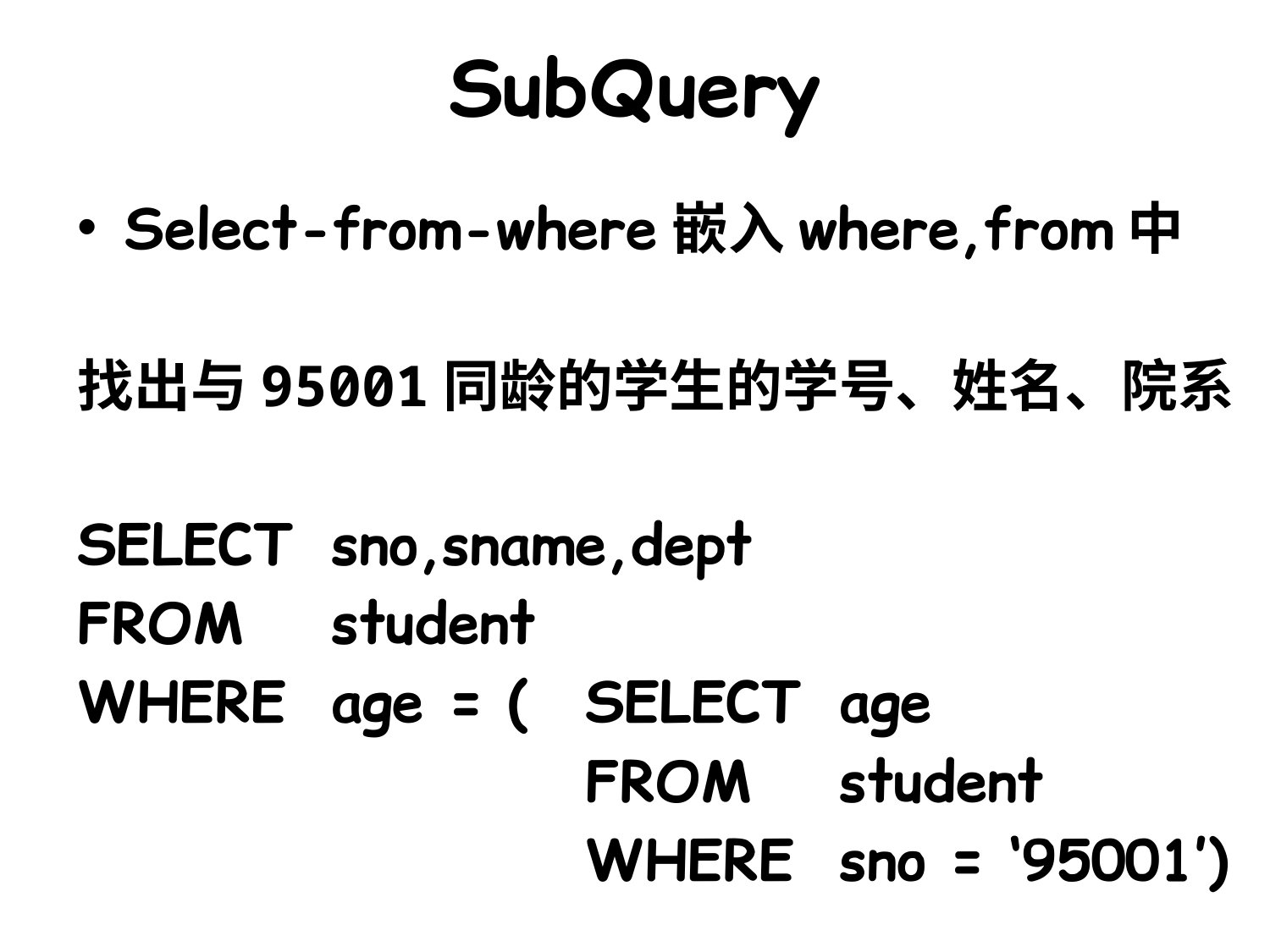

# SubQuery
Select-from-where嵌入where,from中

找出与95001同龄的学生的学号、姓名、院系

SELECT	sno,sname,dept
FROM	student
WHERE	age = ( 	SELECT	age
				FROM	student
				WHERE	sno = ‘95001’)